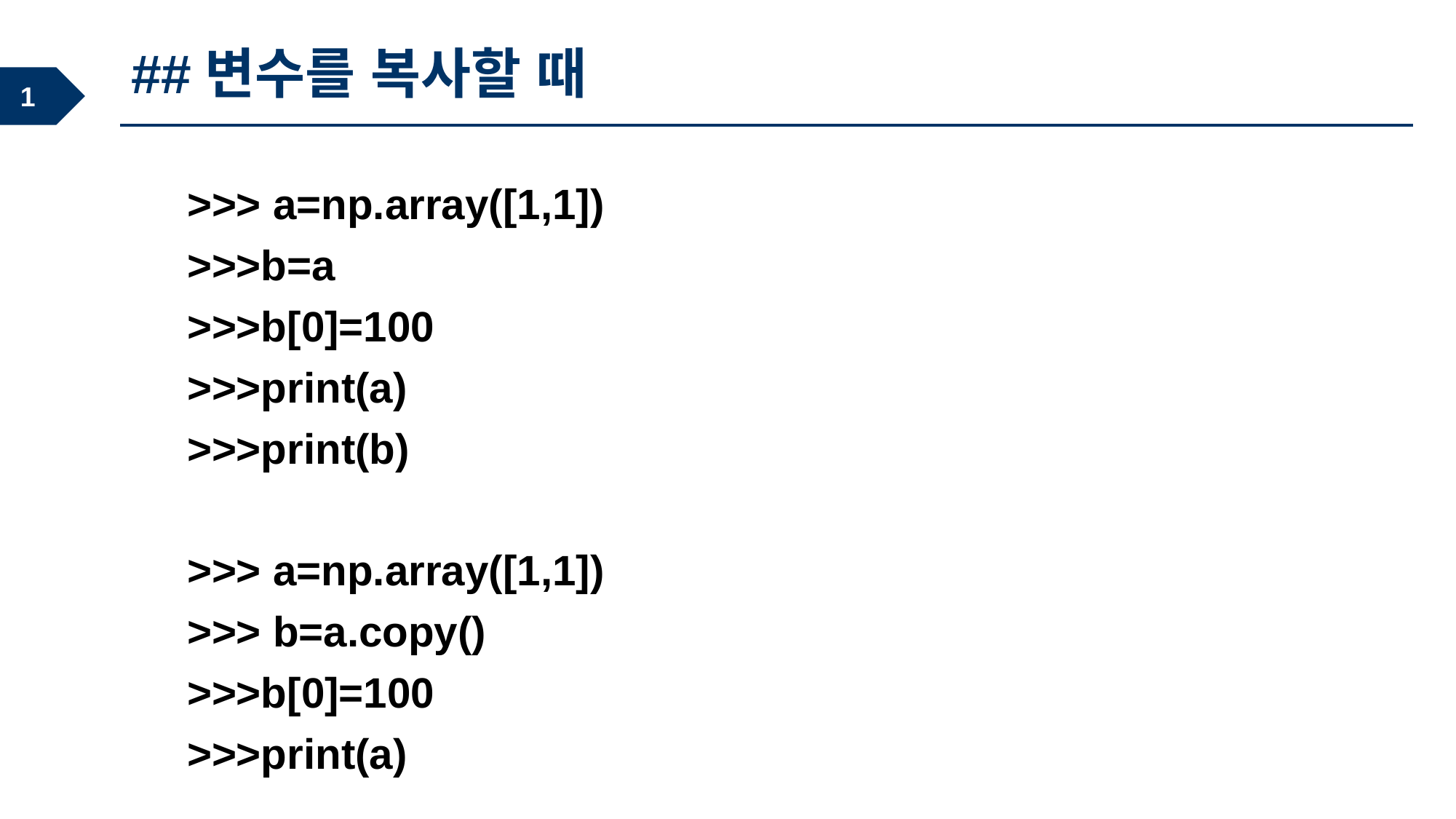

##변수를 복사할 때
>>> a=np.array([1,1])
>>>b=a
>>>b[0]=100
>>>print(a)
>>>print(b)

>>> a=np.array([1,1])
>>> b=a.copy()
>>>b[0]=100
>>>print(a)